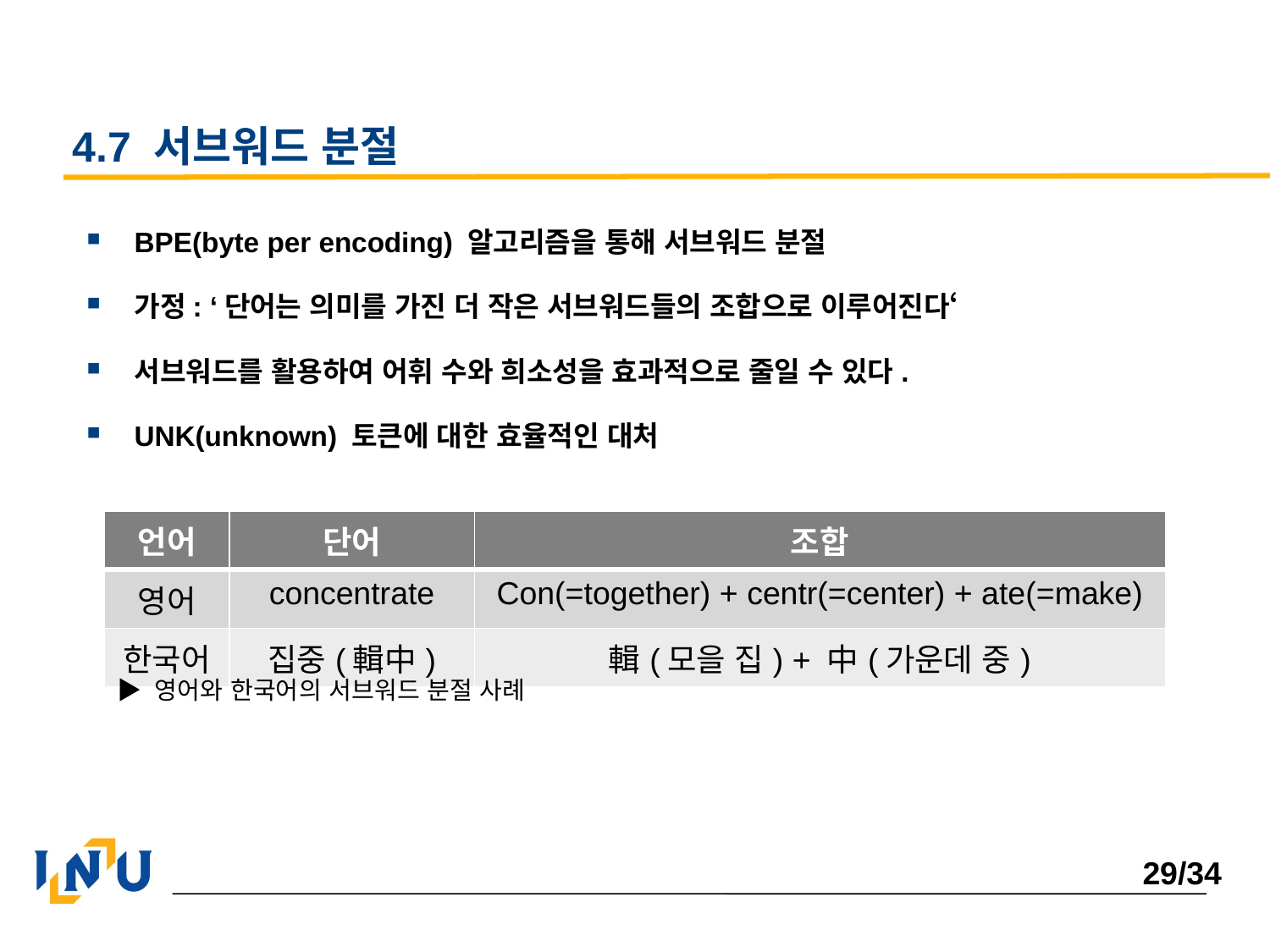

# 4.7 서브워드 분절
BPE(byte per encoding) 알고리즘을 통해 서브워드 분절
가정: ‘단어는 의미를 가진 더 작은 서브워드들의 조합으로 이루어진다‘
서브워드를 활용하여 어휘 수와 희소성을 효과적으로 줄일 수 있다.
UNK(unknown) 토큰에 대한 효율적인 대처

| 언어 | 단어 | 조합 |
| --- | --- | --- |
| 영어 | concentrate | Con(=together) + centr(=center) + ate(=make) |
| 한국어 | 집중(輯中) | 輯(모을 집) + 中(가운데 중) |
▶ 영어와 한국어의 서브워드 분절 사례